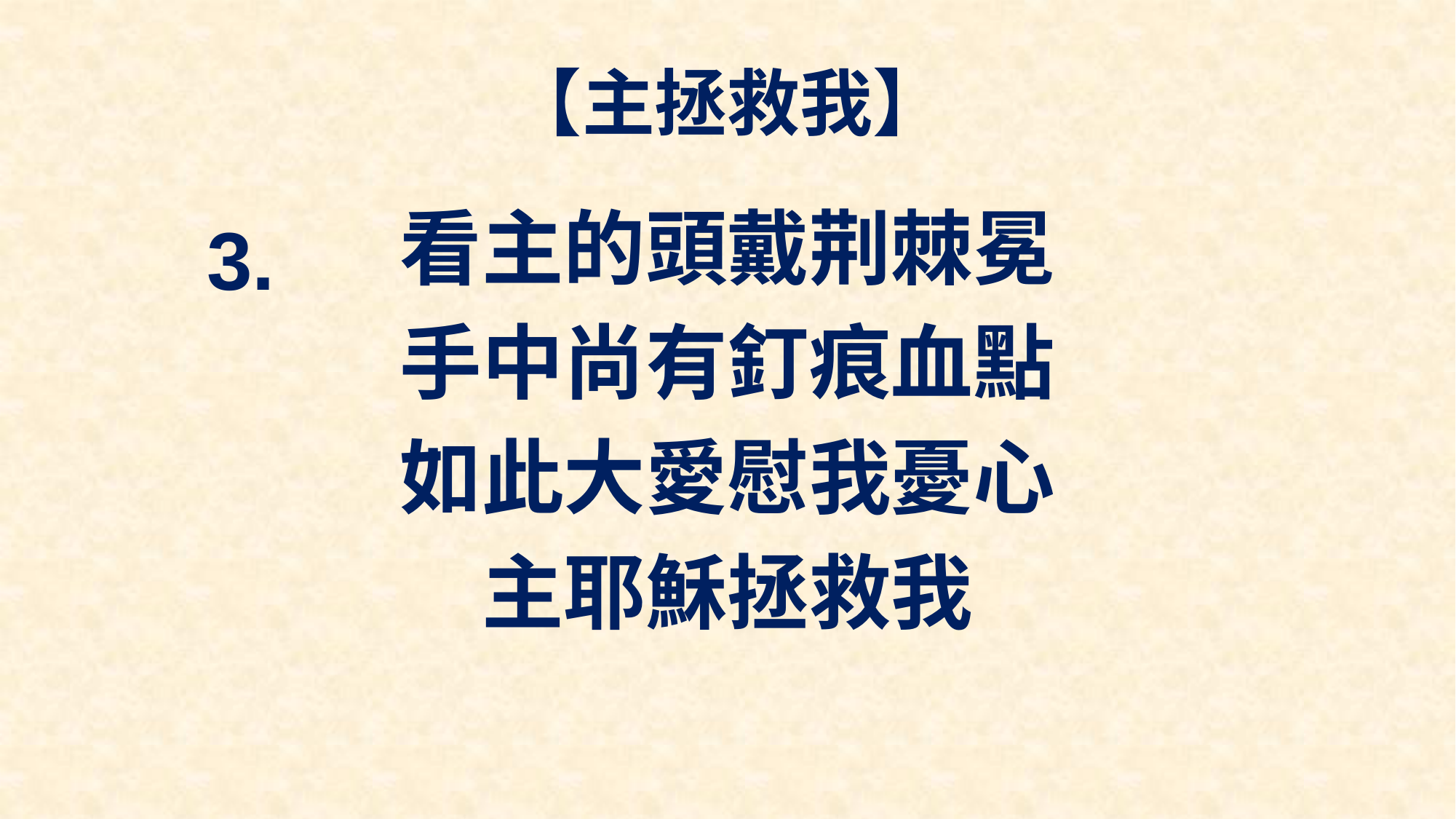

# 【主拯救我】
看主的頭戴荆棘冕
手中尚有釘痕血點
如此大愛慰我憂心
主耶穌拯救我
3.